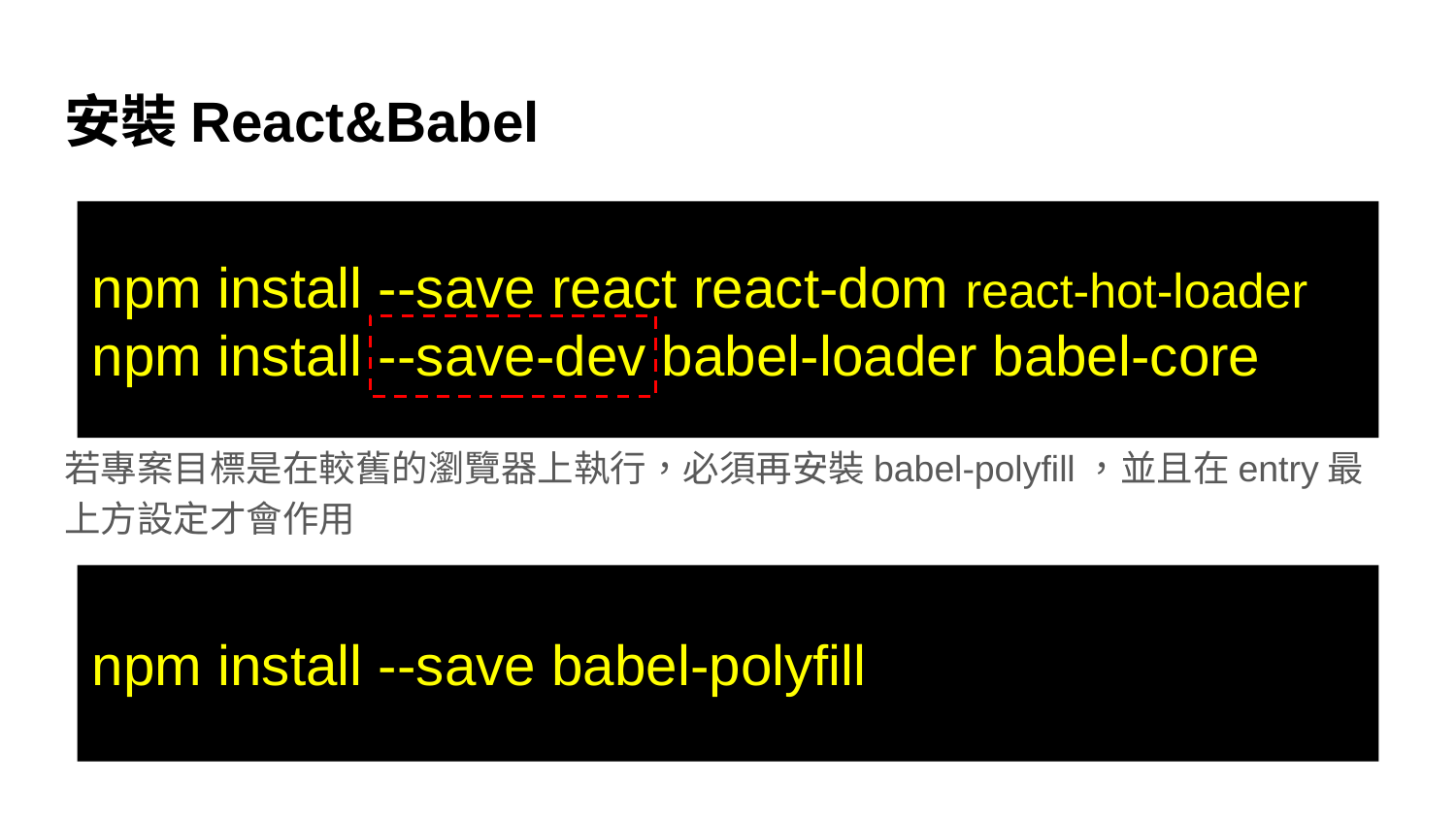

# 安裝React&Babel

若專案目標是在較舊的瀏覽器上執行，必須再安裝babel-polyfill，並且在entry最上方設定才會作用
npm install --save react react-dom react-hot-loader
npm install --save-dev babel-loader babel-core

npm install --save babel-polyfill